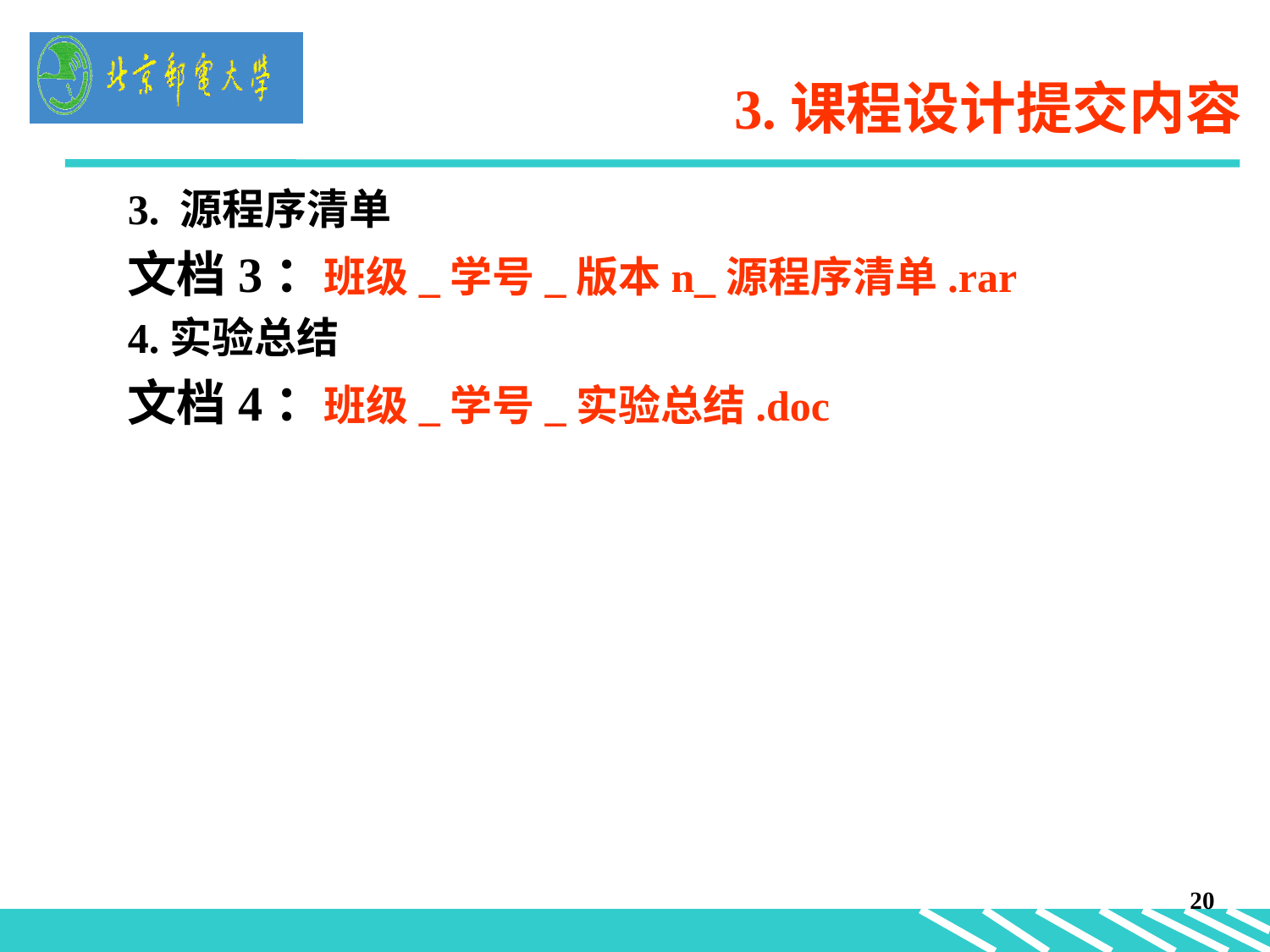

# 3.课程设计提交内容
3. 源程序清单
文档3：班级_学号_版本n_源程序清单.rar
4.实验总结
文档4：班级_学号_实验总结.doc
20